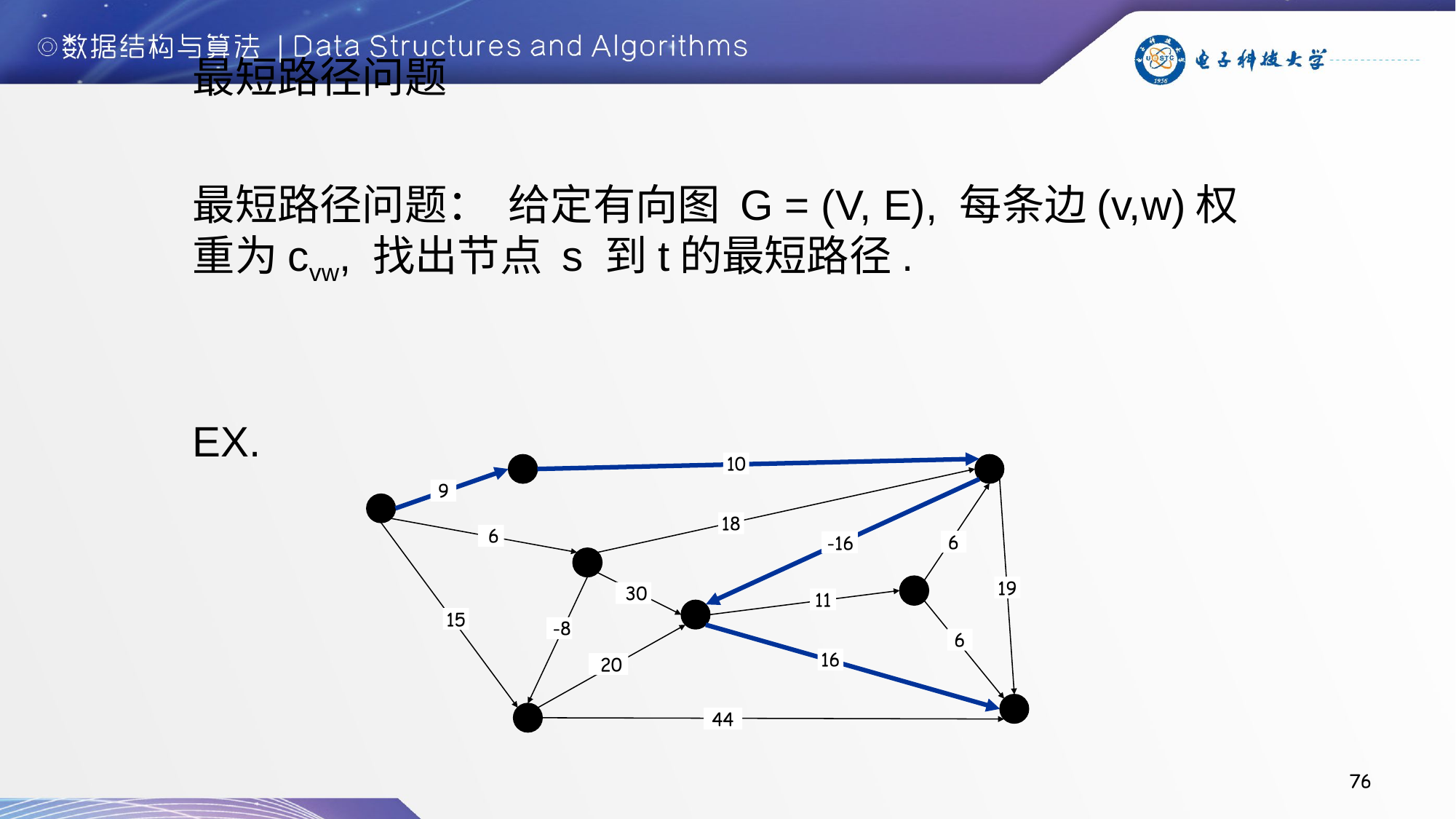

# 最短路径问题
最短路径问题：  给定有向图 G = (V, E), 每条边(v,w)权重为cvw, 找出节点 s 到t的最短路径.

EX.
10
2
3
9
s
18
 6
6
 -16
6
4
19
 30
11
5
15
 -8
6
16
 20
t
7
44
76